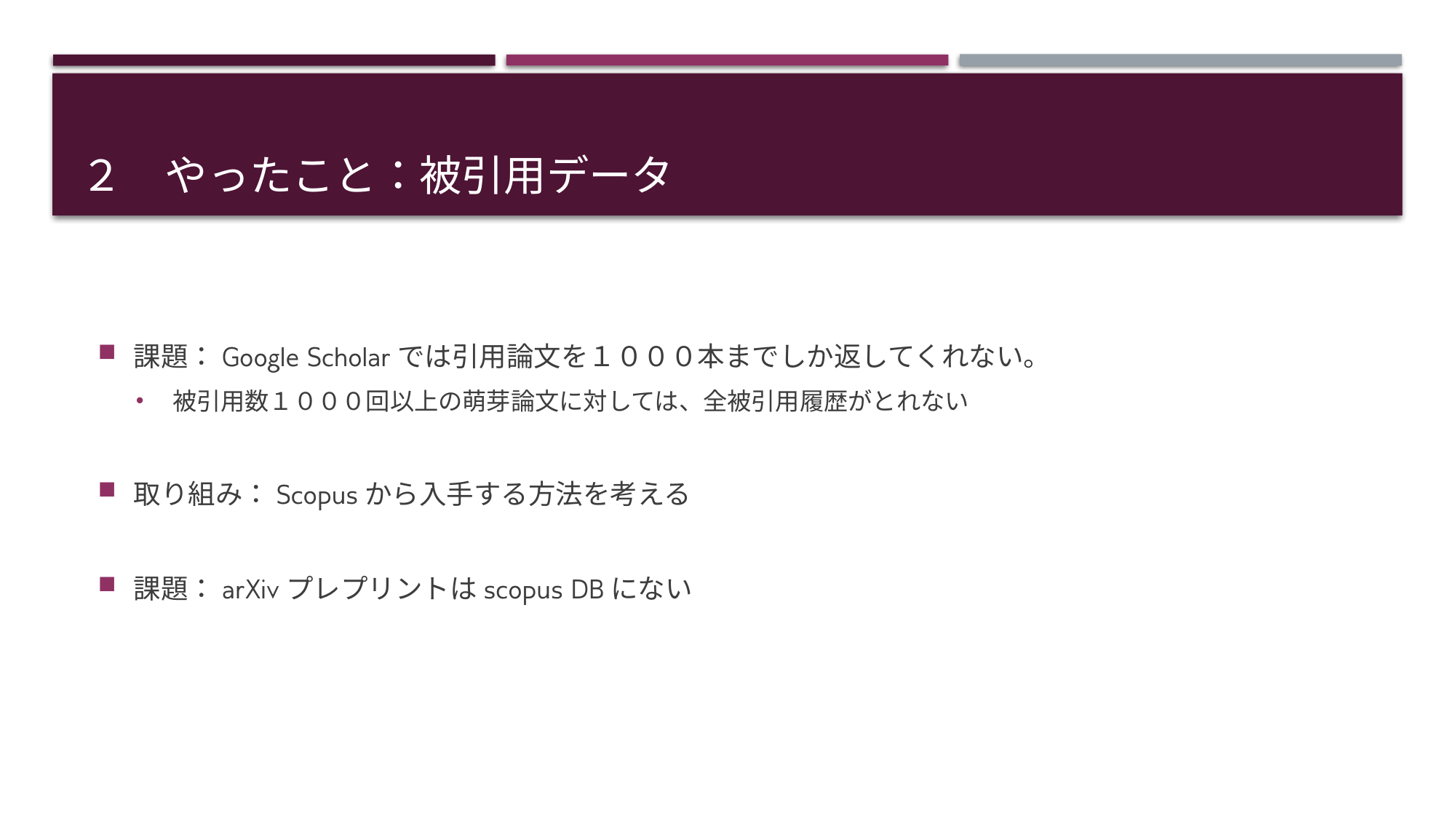

# ２　やったこと：被引用データ
課題：Google Scholarでは引用論文を１０００本までしか返してくれない。
被引用数１０００回以上の萌芽論文に対しては、全被引用履歴がとれない

取り組み：Scopusから入手する方法を考える

課題：arXivプレプリントはscopus DBにない